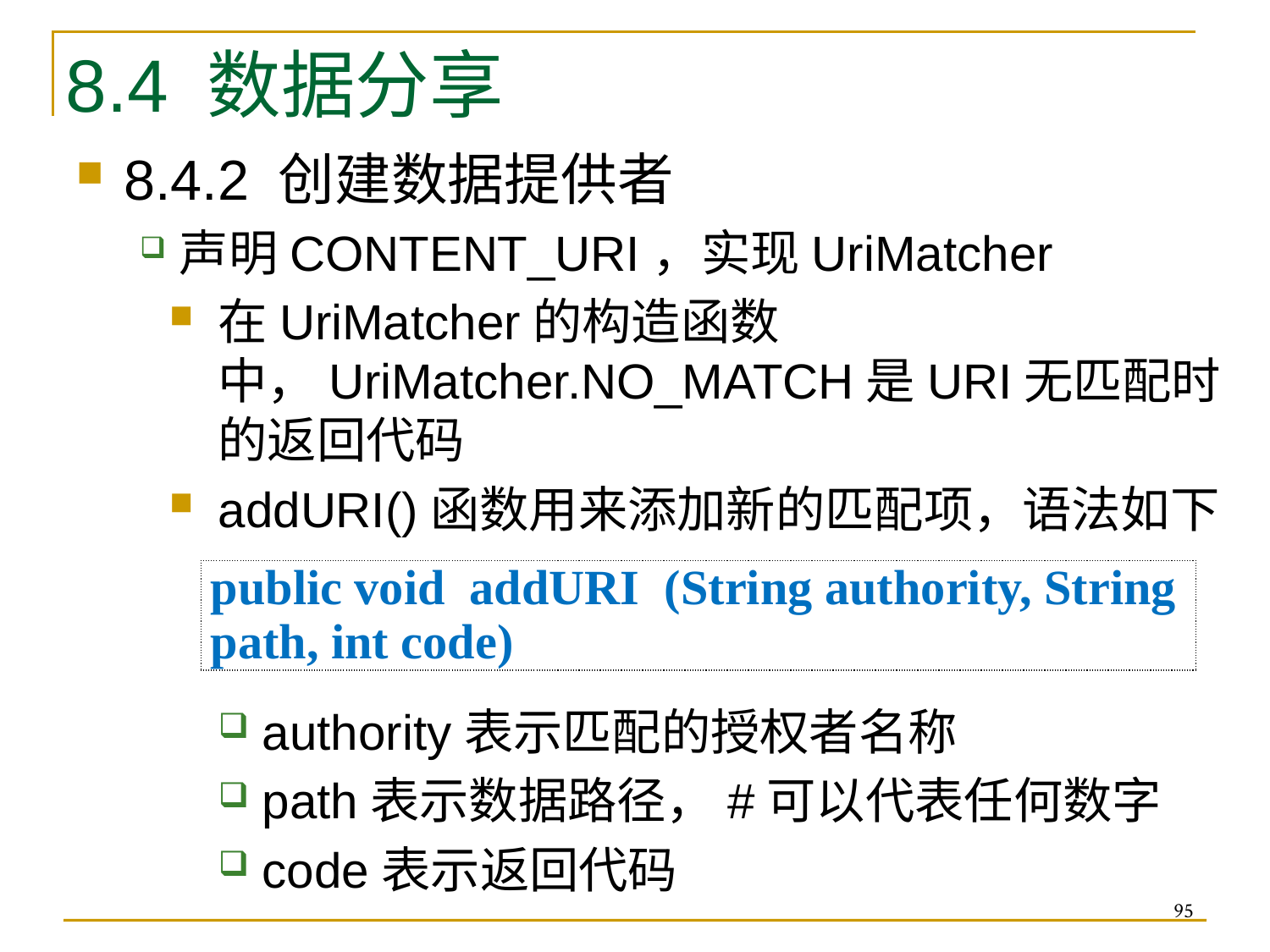

# 8.4 数据分享
8.4.2 创建数据提供者
声明CONTENT_URI，实现UriMatcher
在UriMatcher的构造函数中，UriMatcher.NO_MATCH是URI无匹配时的返回代码
addURI()函数用来添加新的匹配项，语法如下

authority表示匹配的授权者名称
path表示数据路径，#可以代表任何数字
code表示返回代码
| public void addURI (String authority, String path, int code) |
| --- |
95